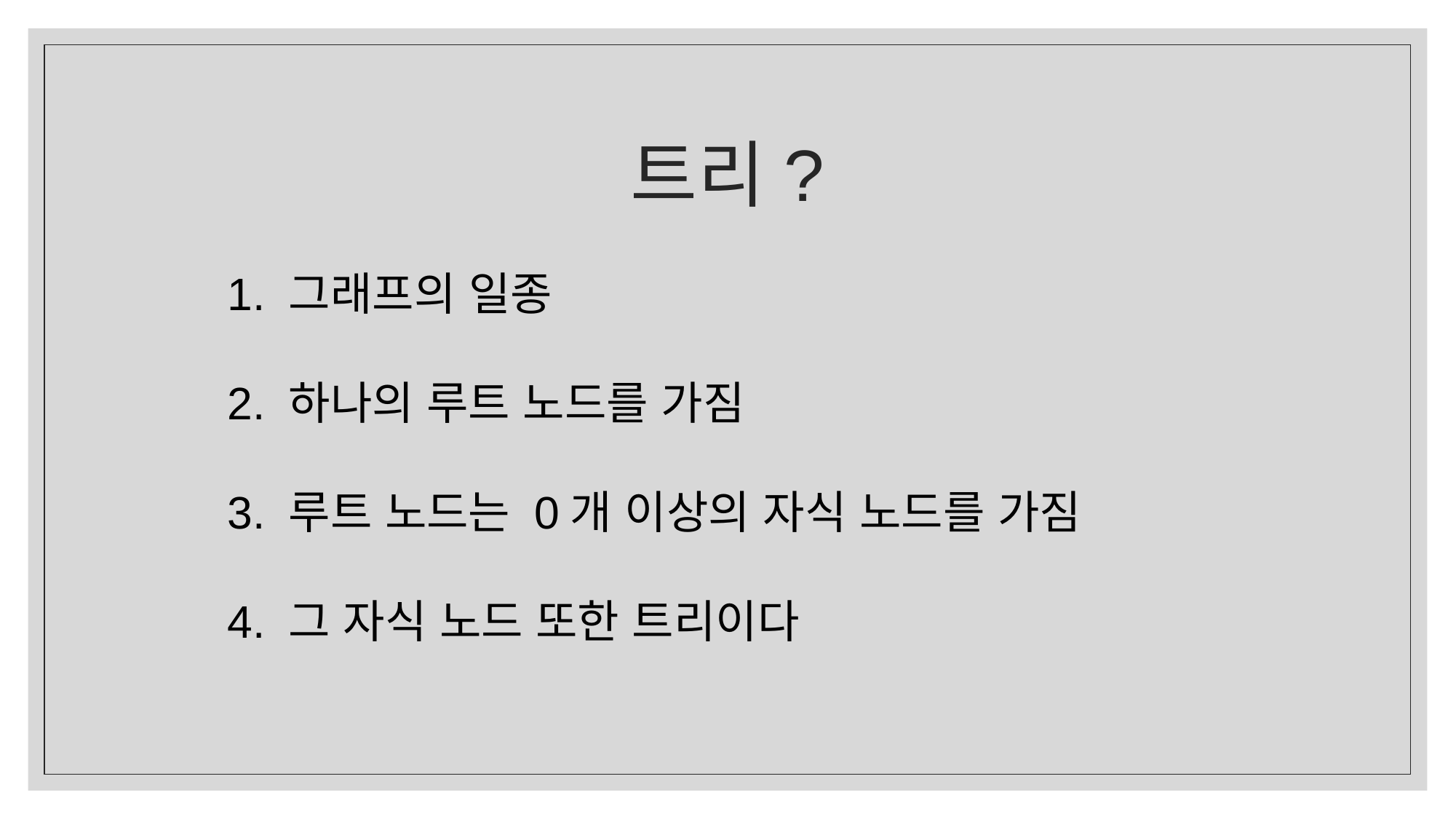

# 트리?
1. 그래프의 일종

2. 하나의 루트 노드를 가짐

3. 루트 노드는 0개 이상의 자식 노드를 가짐

4. 그 자식 노드 또한 트리이다